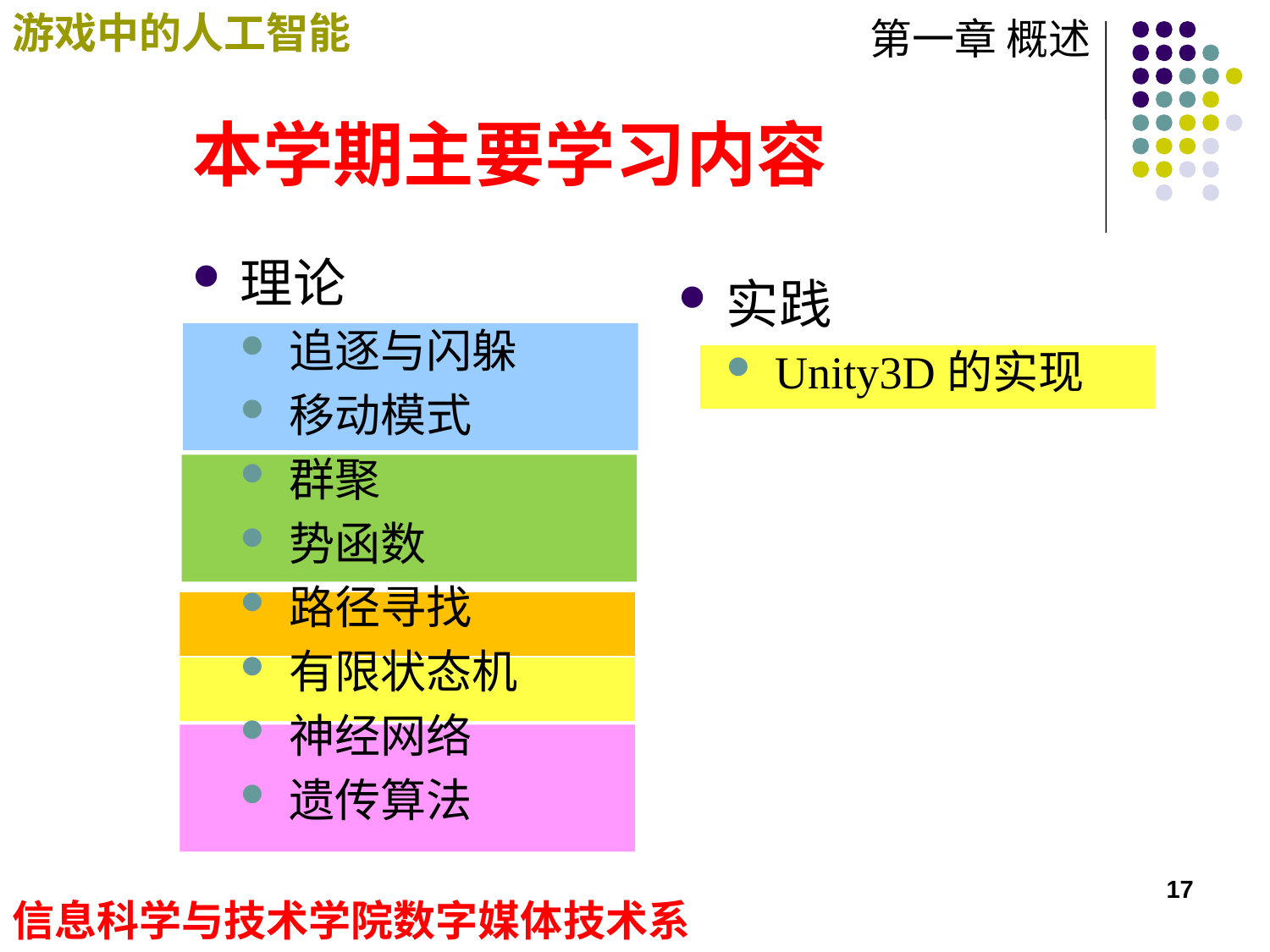

# 本学期主要学习内容
理论
追逐与闪躲
移动模式
群聚
势函数
路径寻找
有限状态机
神经网络
遗传算法
实践
Unity3D的实现

17